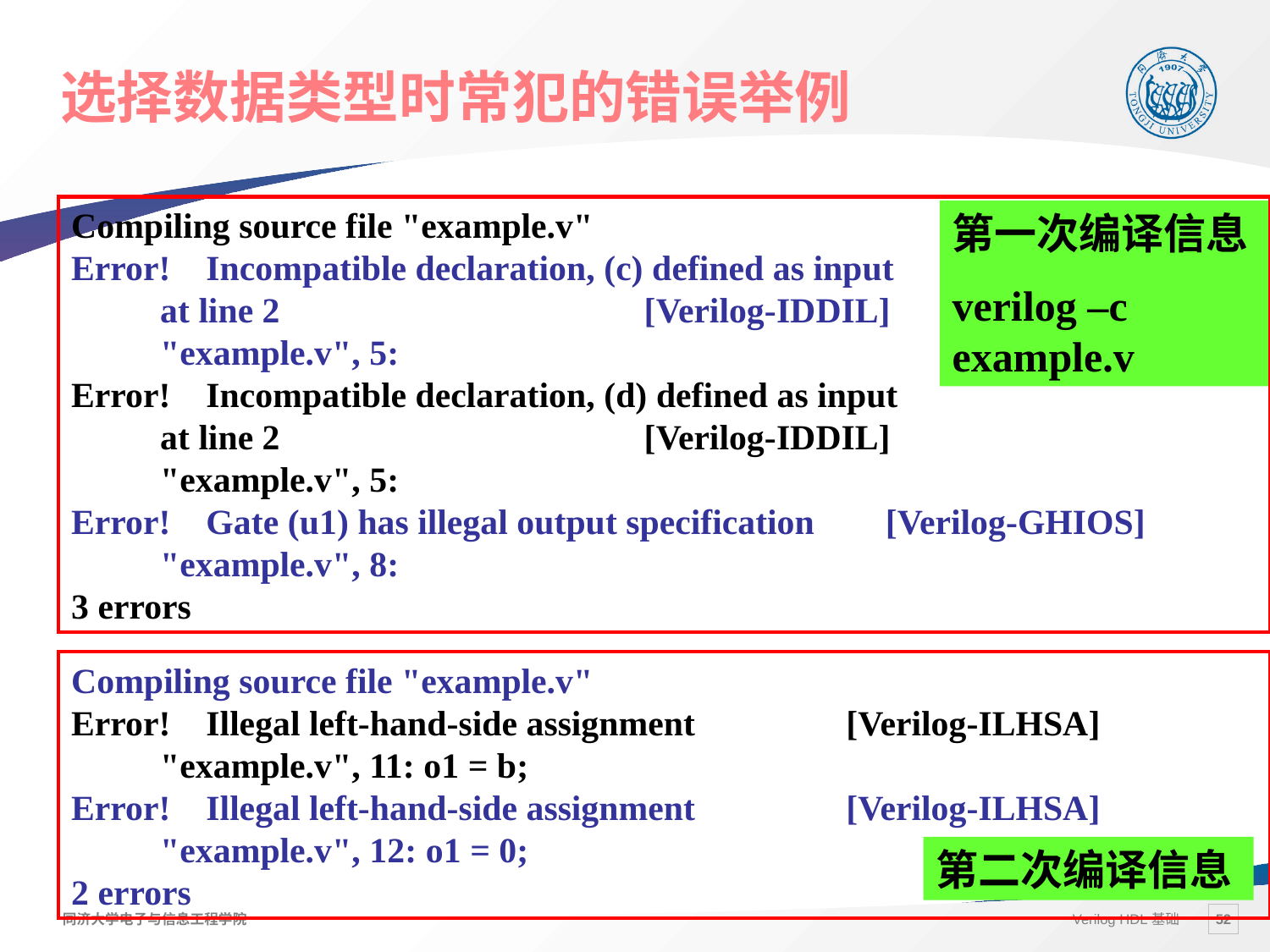

# 选择数据类型时常犯的错误举例
Compiling source file "example.v"
Error!    Incompatible declaration, (c) defined as input
          at line 2                                         [Verilog-IDDIL]
          "example.v", 5:
Error!    Incompatible declaration, (d) defined as input
          at line 2                                         [Verilog-IDDIL]
          "example.v", 5:
Error!    Gate (u1) has illegal output specification        [Verilog-GHIOS]
          "example.v", 8:
3 errors
第一次编译信息
verilog –c example.v
Compiling source file "example.v"
Error!    Illegal left-hand-side assignment                 [Verilog-ILHSA]
          "example.v", 11: o1 = b;
Error!    Illegal left-hand-side assignment                 [Verilog-ILHSA]
          "example.v", 12: o1 = 0;
2 errors
第二次编译信息